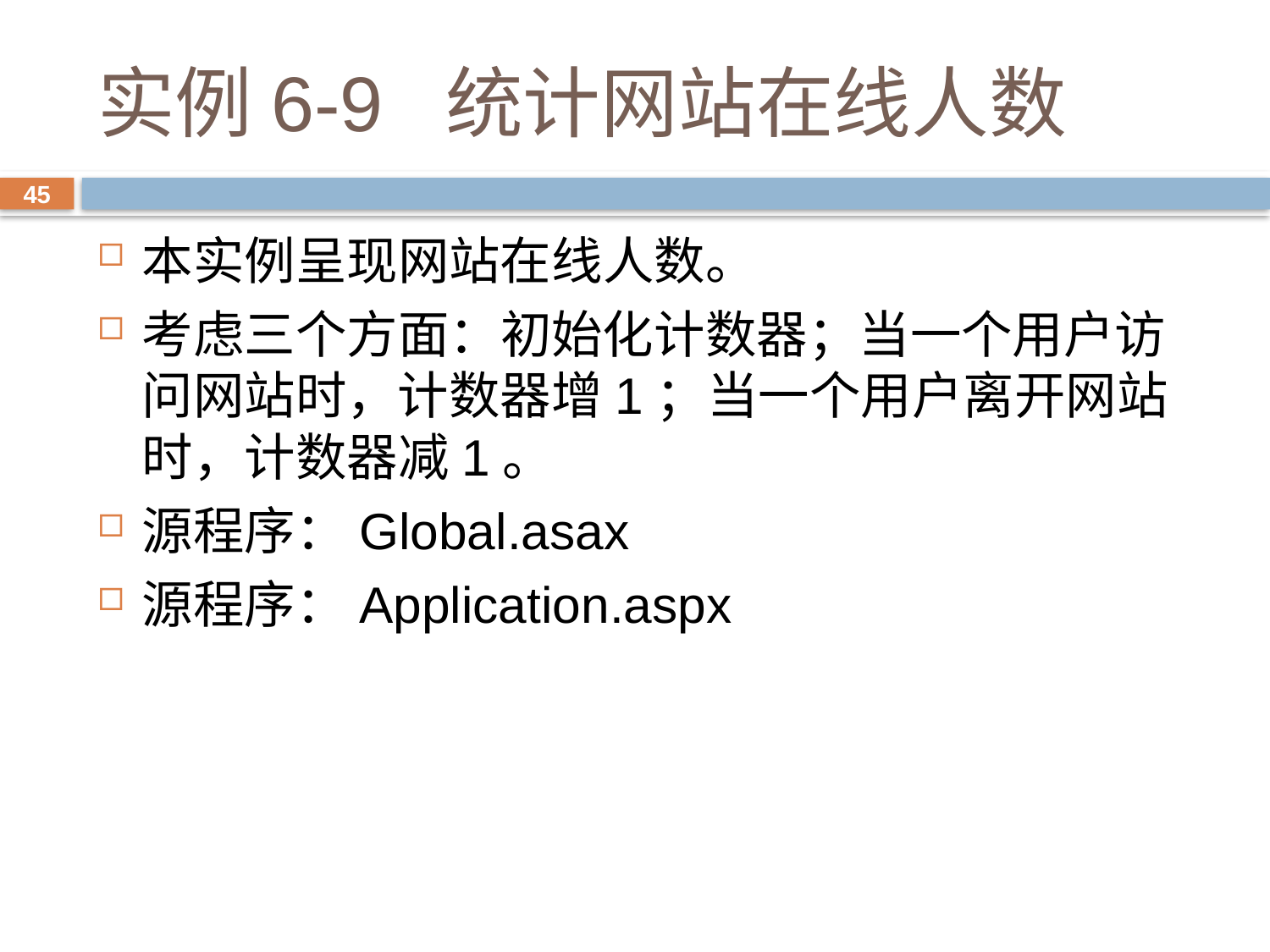

# 实例6-9  统计网站在线人数
45
本实例呈现网站在线人数。
考虑三个方面：初始化计数器；当一个用户访问网站时，计数器增1；当一个用户离开网站时，计数器减1。
源程序：Global.asax
源程序：Application.aspx